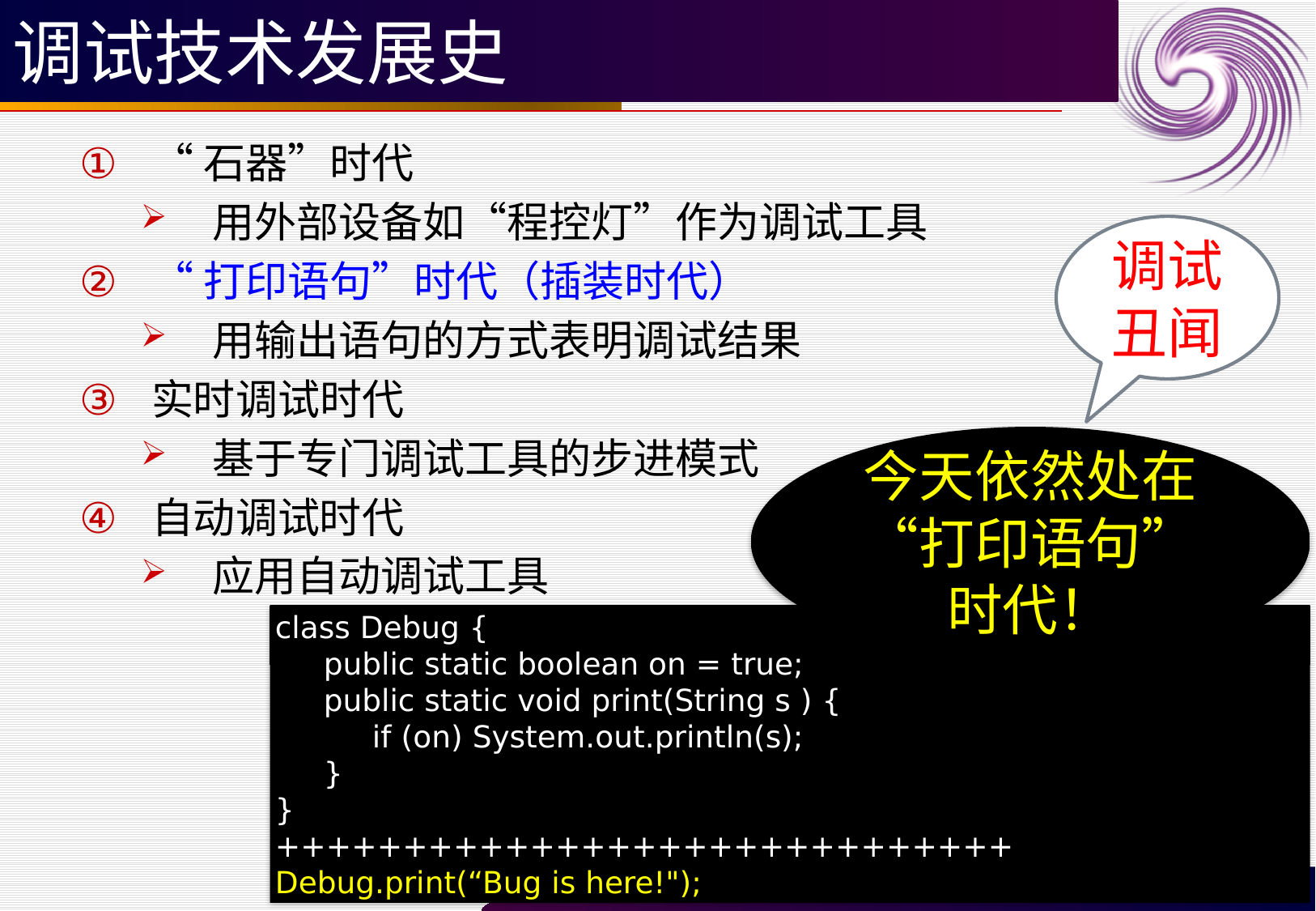

# 调试技术发展史
“石器”时代
用外部设备如“程控灯”作为调试工具
“打印语句”时代（插装时代）
用输出语句的方式表明调试结果
实时调试时代
基于专门调试工具的步进模式
自动调试时代
应用自动调试工具
调试
丑闻
今天依然处在“打印语句”时代！
class Debug {
     public static boolean on = true;
     public static void print(String s ) {
          if (on) System.out.println(s);
     }
}
+++++++++++++++++++++++++++++
Debug.print(“Bug is here!");
23